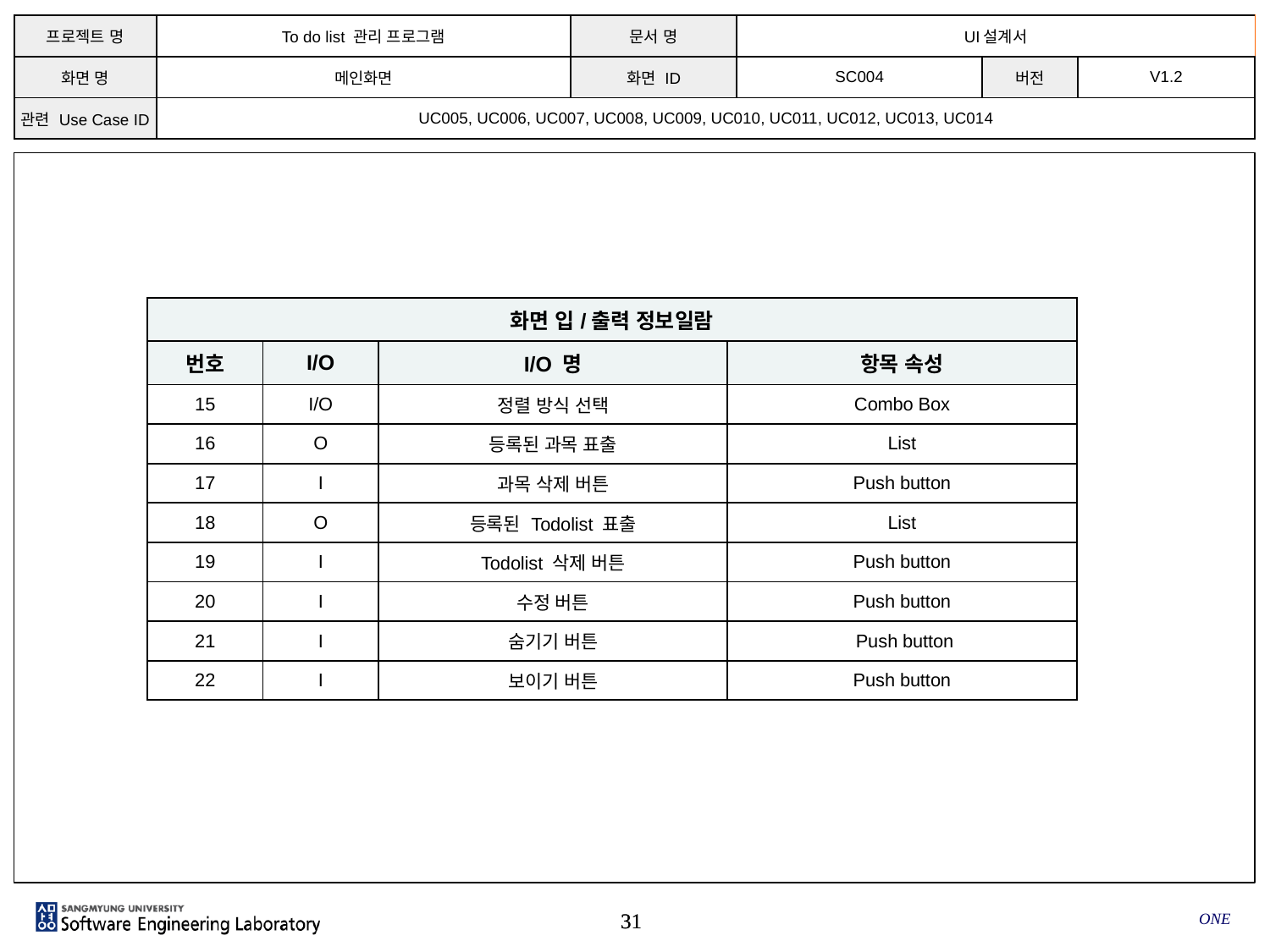

| 프로젝트 명 | To do list 관리 프로그램 | 문서 명 | UI설계서 |  |  |
| --- | --- | --- | --- | --- | --- |
| 화면 명 | 메인화면 | 화면 ID | SC004 | 버전 | V1.2 |
| 관련 Use Case ID | UC005, UC006, UC007, UC008, UC009, UC010, UC011, UC012, UC013, UC014 |  |  |  |  |
| 화면 입/출력 정보일람 |  |  |  |
| --- | --- | --- | --- |
| 번호 | I/O | I/O 명 | 항목 속성 |
| 15 | I/O | 정렬 방식 선택 | Combo Box |
| 16 | O | 등록된 과목 표출 | List |
| 17 | I | 과목 삭제 버튼 | Push button |
| 18 | O | 등록된 Todolist 표출 | List |
| 19 | I | Todolist 삭제 버튼 | Push button |
| 20 | I | 수정 버튼 | Push button |
| 21 | I | 숨기기 버튼 | Push button |
| 22 | I | 보이기 버튼 | Push button |
ONE